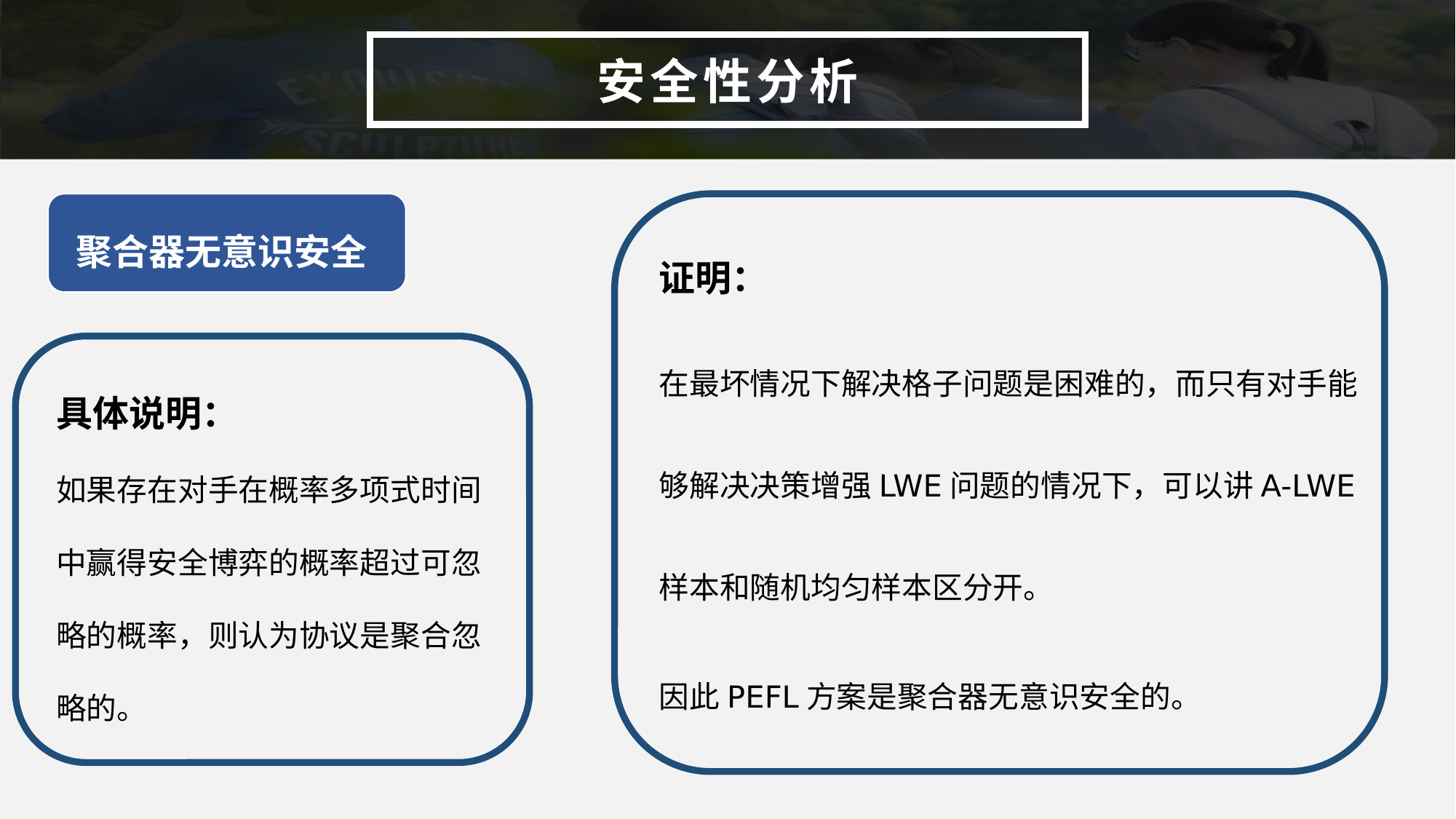

安全性分析

聚合器无意识安全
证明：
在最坏情况下解决格子问题是困难的，而只有对手能够解决决策增强LWE问题的情况下，可以讲A-LWE样本和随机均匀样本区分开。
因此PEFL方案是聚合器无意识安全的。

具体说明：
如果存在对手在概率多项式时间中赢得安全博弈的概率超过可忽略的概率，则认为协议是聚合忽略的。